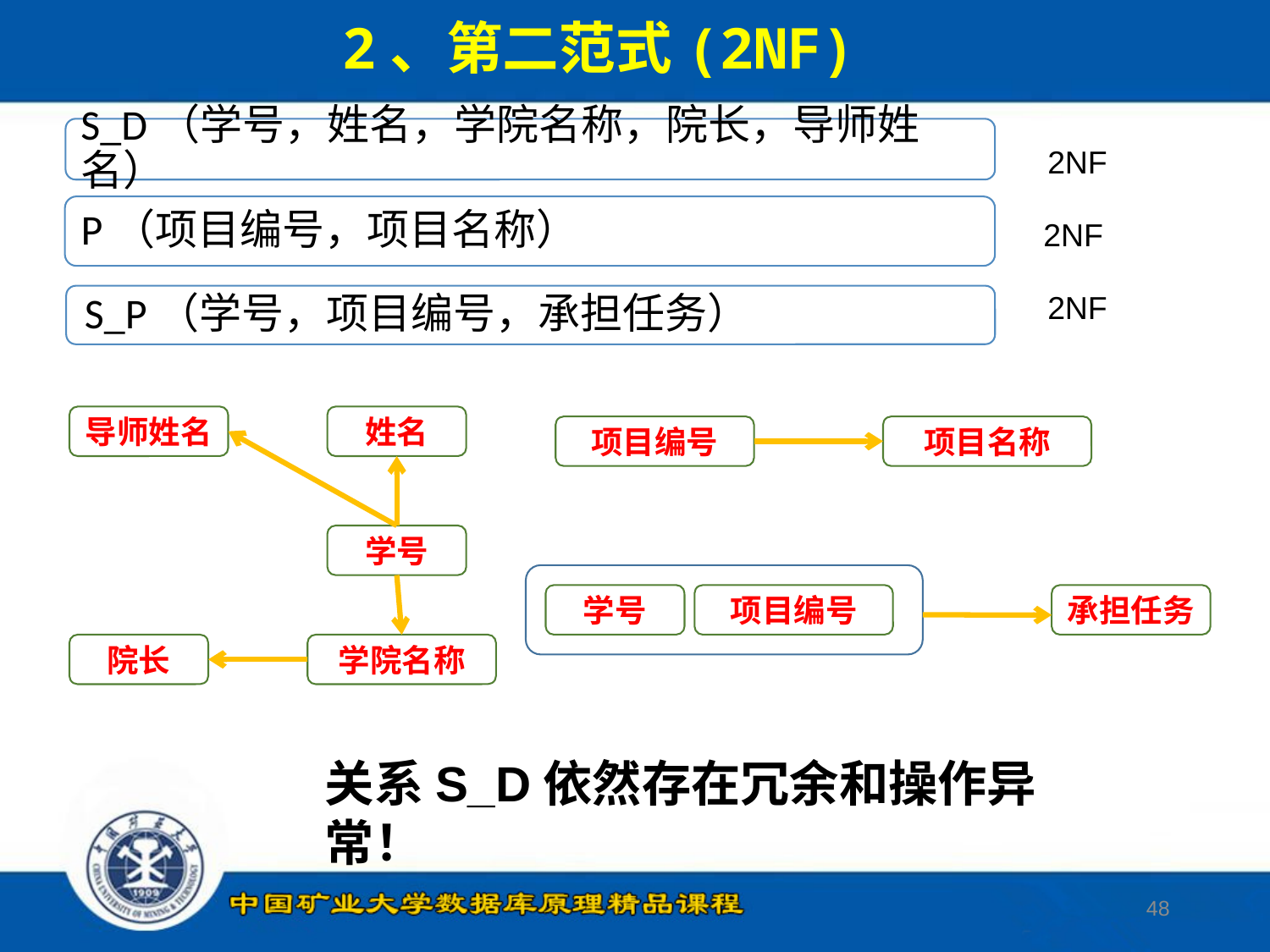

2、第二范式(2NF)

S_D（学号，姓名，学院名称，院长，导师姓名）
2NF

P（项目编号，项目名称）
2NF
2NF
S_P（学号，项目编号，承担任务）
导师姓名
姓名
项目编号
项目名称
学号

学号
项目编号
承担任务
院长
学院名称
关系S_D依然存在冗余和操作异常！
48